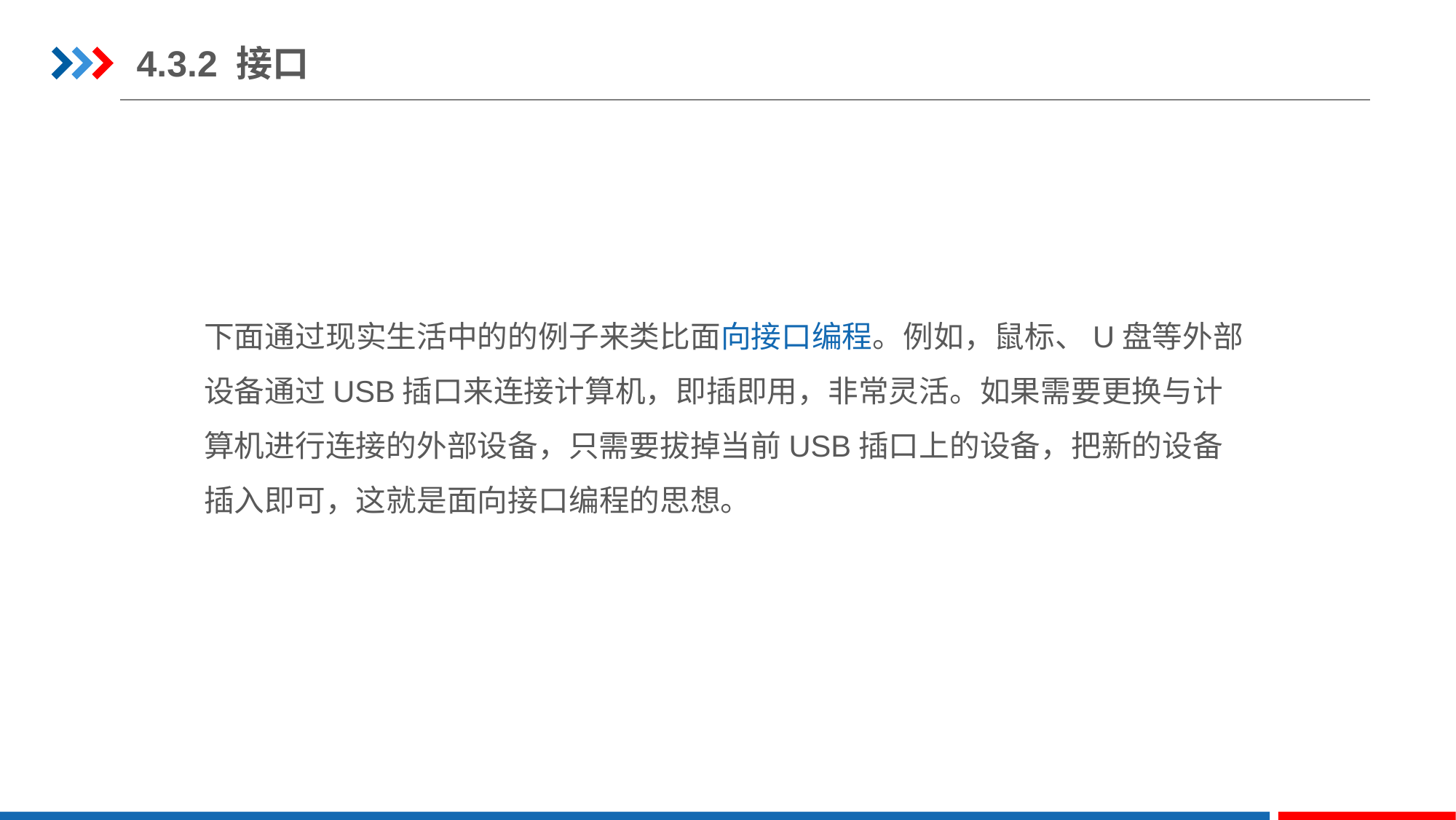

4.3.2 接口
下面通过现实生活中的的例子来类比面向接口编程。例如，鼠标、U盘等外部设备通过USB插口来连接计算机，即插即用，非常灵活。如果需要更换与计算机进行连接的外部设备，只需要拔掉当前USB插口上的设备，把新的设备插入即可，这就是面向接口编程的思想。